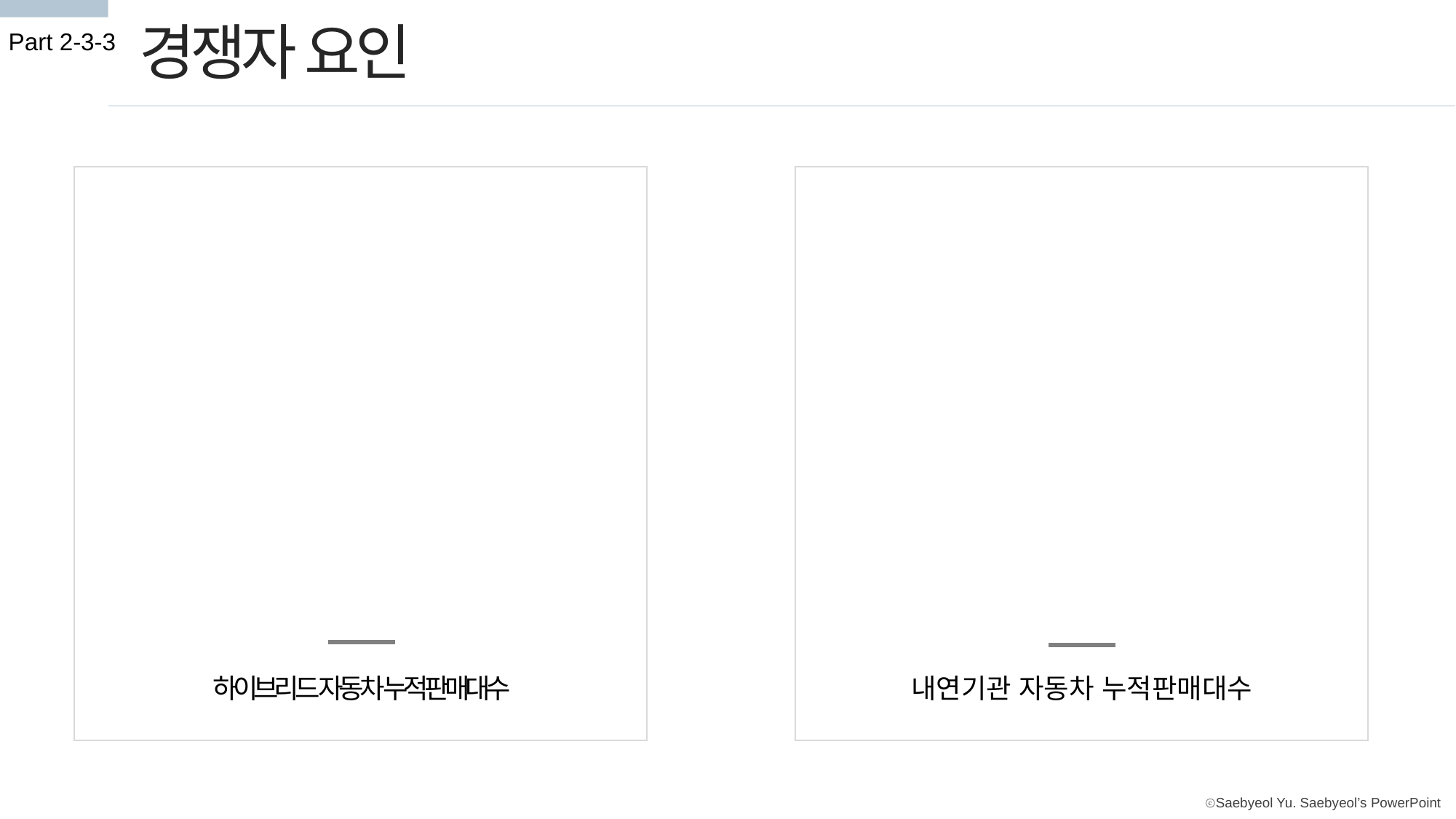

경쟁자 요인
Part 2-3-3

하이브리드 자동차 누적판매대수
내연기관 자동차 누적판매대수